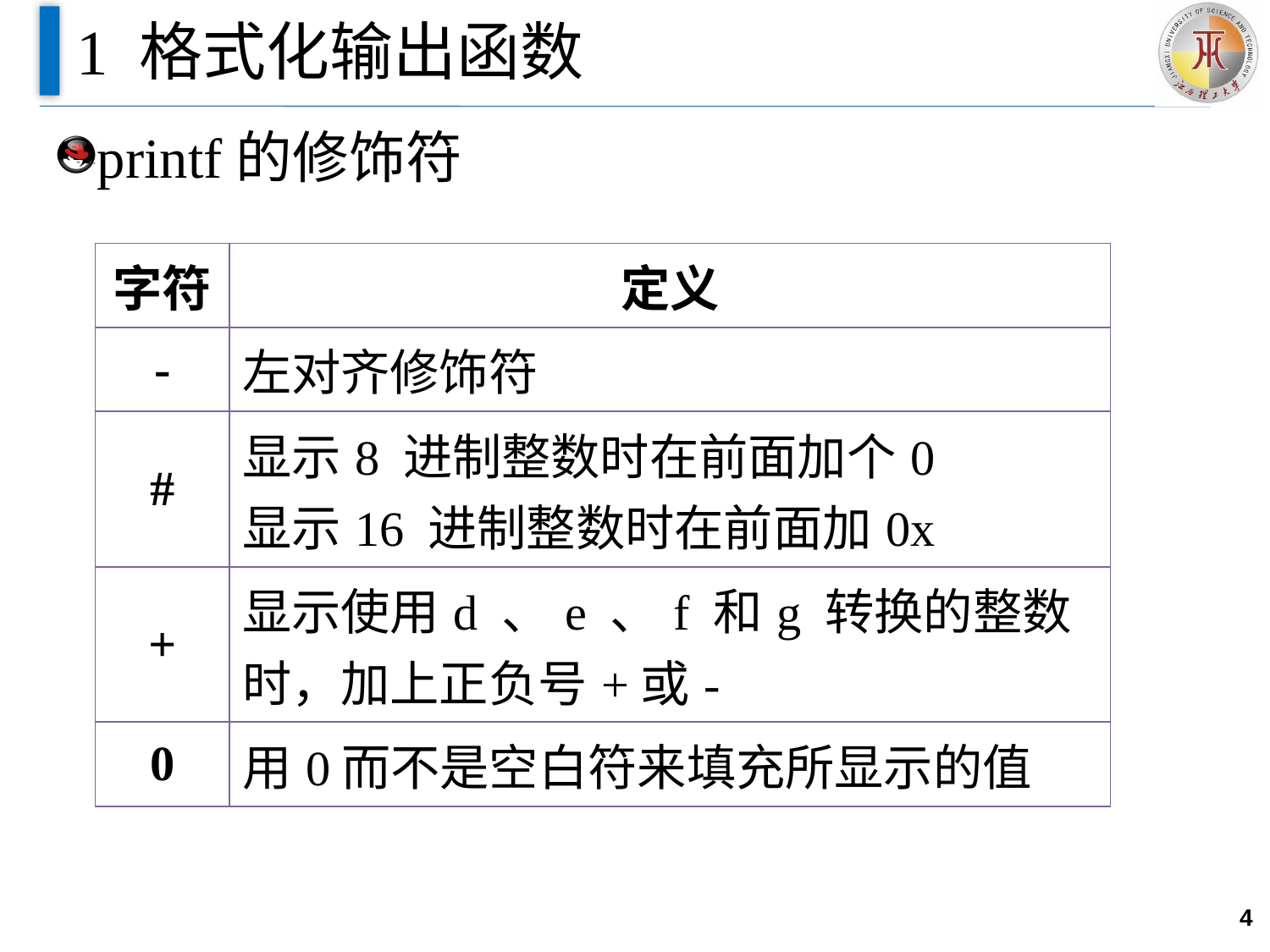

# 1 格式化输出函数
printf的修饰符
| 字符 | 定义 |
| --- | --- |
| - | 左对齐修饰符 |
| # | 显示8 进制整数时在前面加个0 显示16 进制整数时在前面加0x |
| + | 显示使用d 、e 、f 和g 转换的整数时，加上正负号+或- |
| 0 | 用0而不是空白符来填充所显示的值 |
4